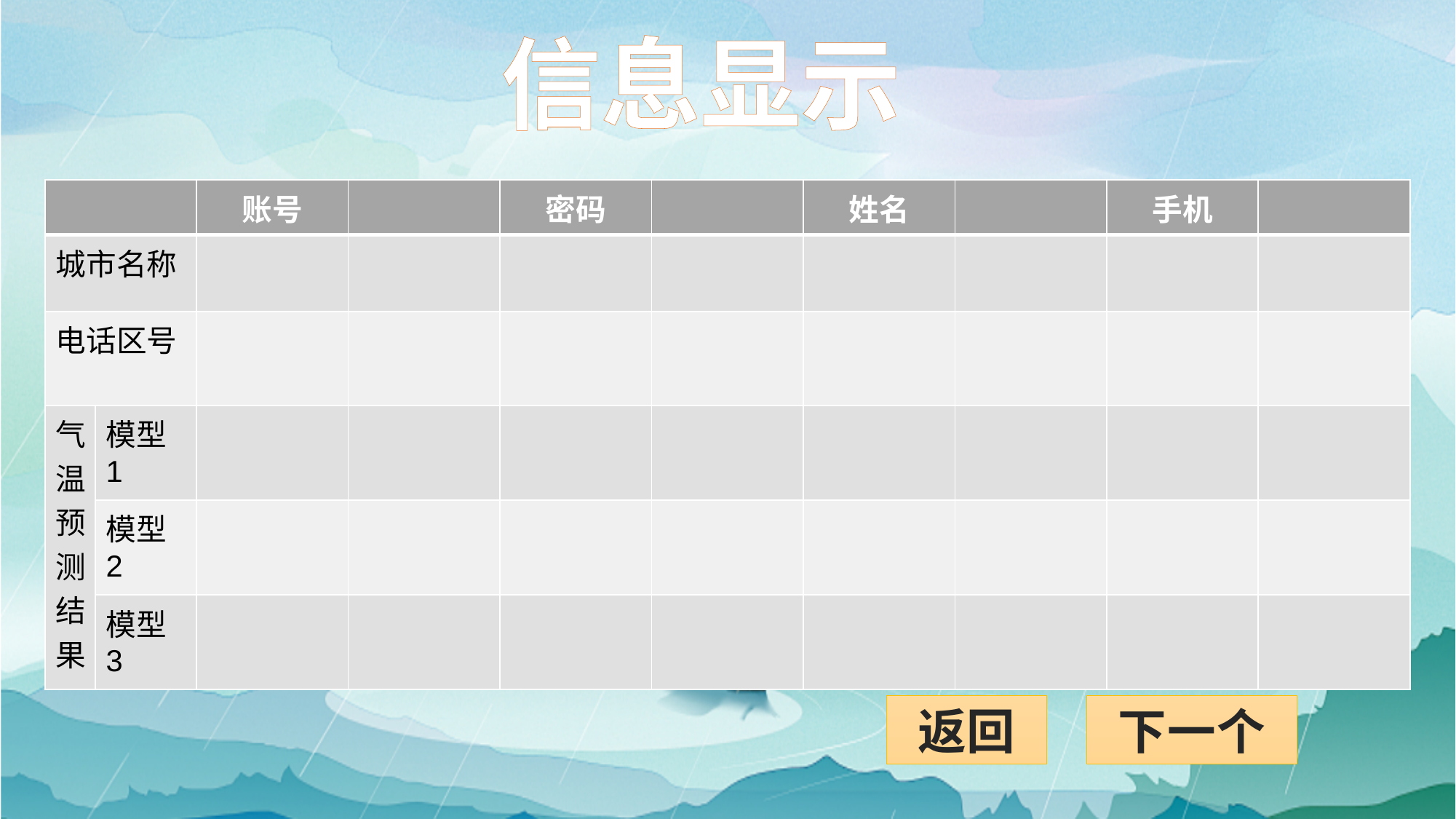

信息显示
|  |  | 账号 |  | 密码 |  | 姓名 |  | 手机 |  |
| --- | --- | --- | --- | --- | --- | --- | --- | --- | --- |
| 城市名称 |  |  |  |  |  |  |  |  |  |
| 电话区号 |  |  |  |  |  |  |  |  |  |
| 气温预测结果 | 模型1 |  |  |  |  |  |  |  |  |
|  | 模型2 |  |  |  |  |  |  |  |  |
|  | 模型3 |  |  |  |  |  |  |  |  |
返回
下一个